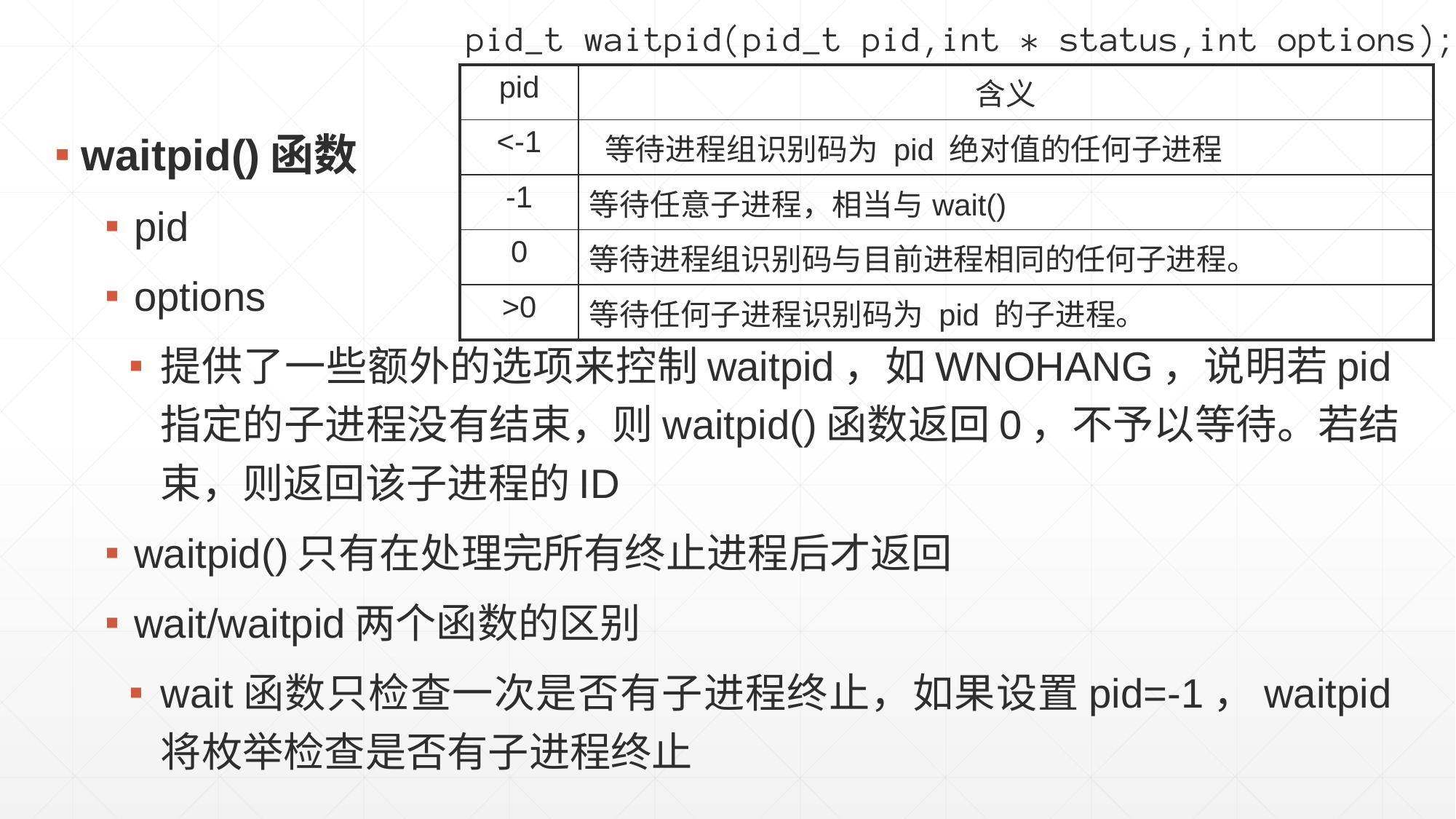

pid_t waitpid(pid_t pid,int * status,int options);
| pid | 含义 |
| --- | --- |
| <-1 | 等待进程组识别码为 pid 绝对值的任何子进程 |
| -1 | 等待任意子进程，相当与wait() |
| 0 | 等待进程组识别码与目前进程相同的任何子进程。 |
| >0 | 等待任何子进程识别码为 pid 的子进程。 |
waitpid()函数
pid
options
提供了一些额外的选项来控制waitpid，如WNOHANG，说明若pid指定的子进程没有结束，则waitpid()函数返回0，不予以等待。若结束，则返回该子进程的ID
waitpid()只有在处理完所有终止进程后才返回
wait/waitpid两个函数的区别
wait函数只检查一次是否有子进程终止，如果设置pid=-1，waitpid将枚举检查是否有子进程终止